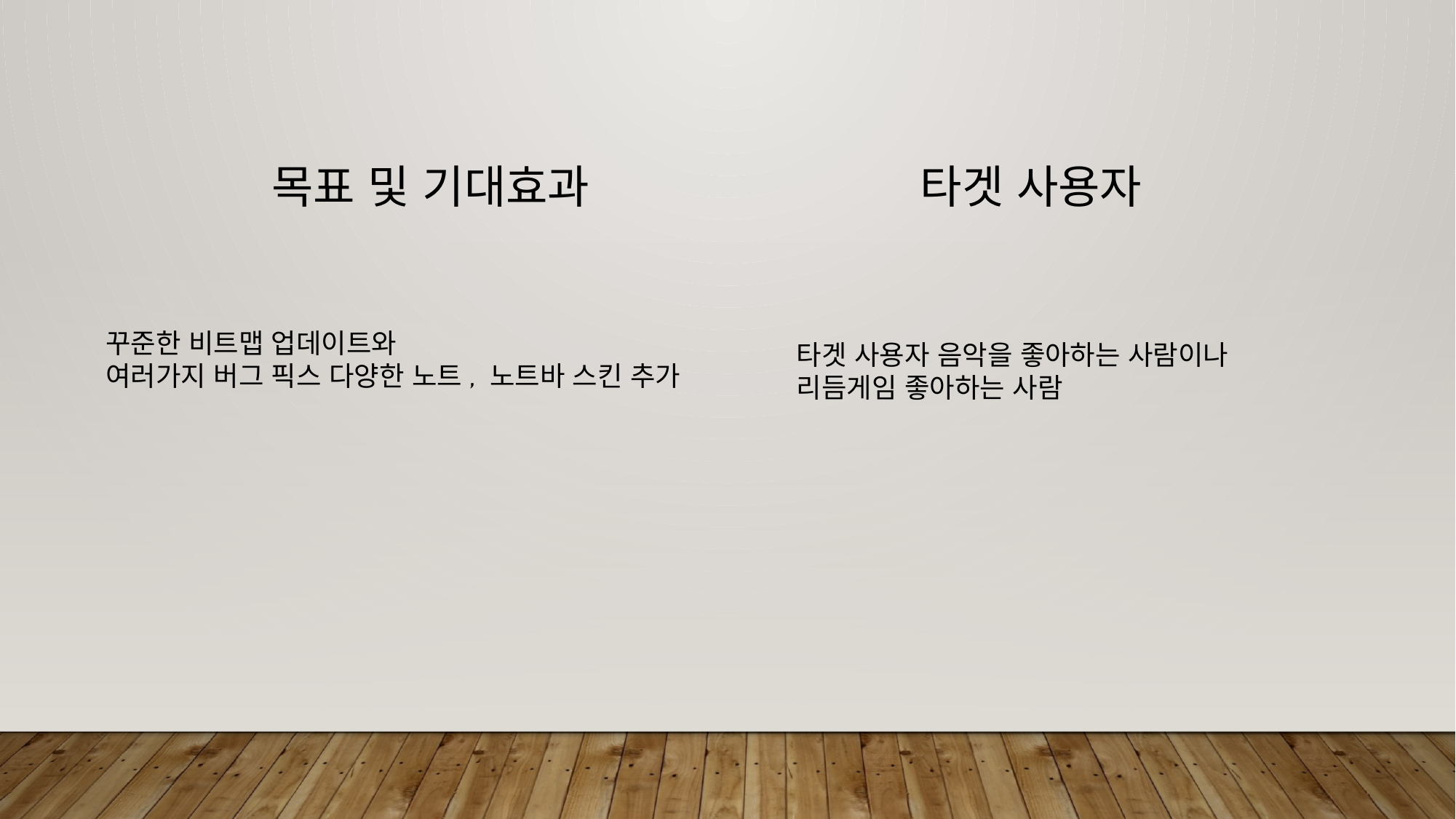

목표 및 기대효과
타겟 사용자
꾸준한 비트맵 업데이트와
여러가지 버그 픽스 다양한 노트, 노트바 스킨 추가
타겟 사용자 음악을 좋아하는 사람이나
리듬게임 좋아하는 사람